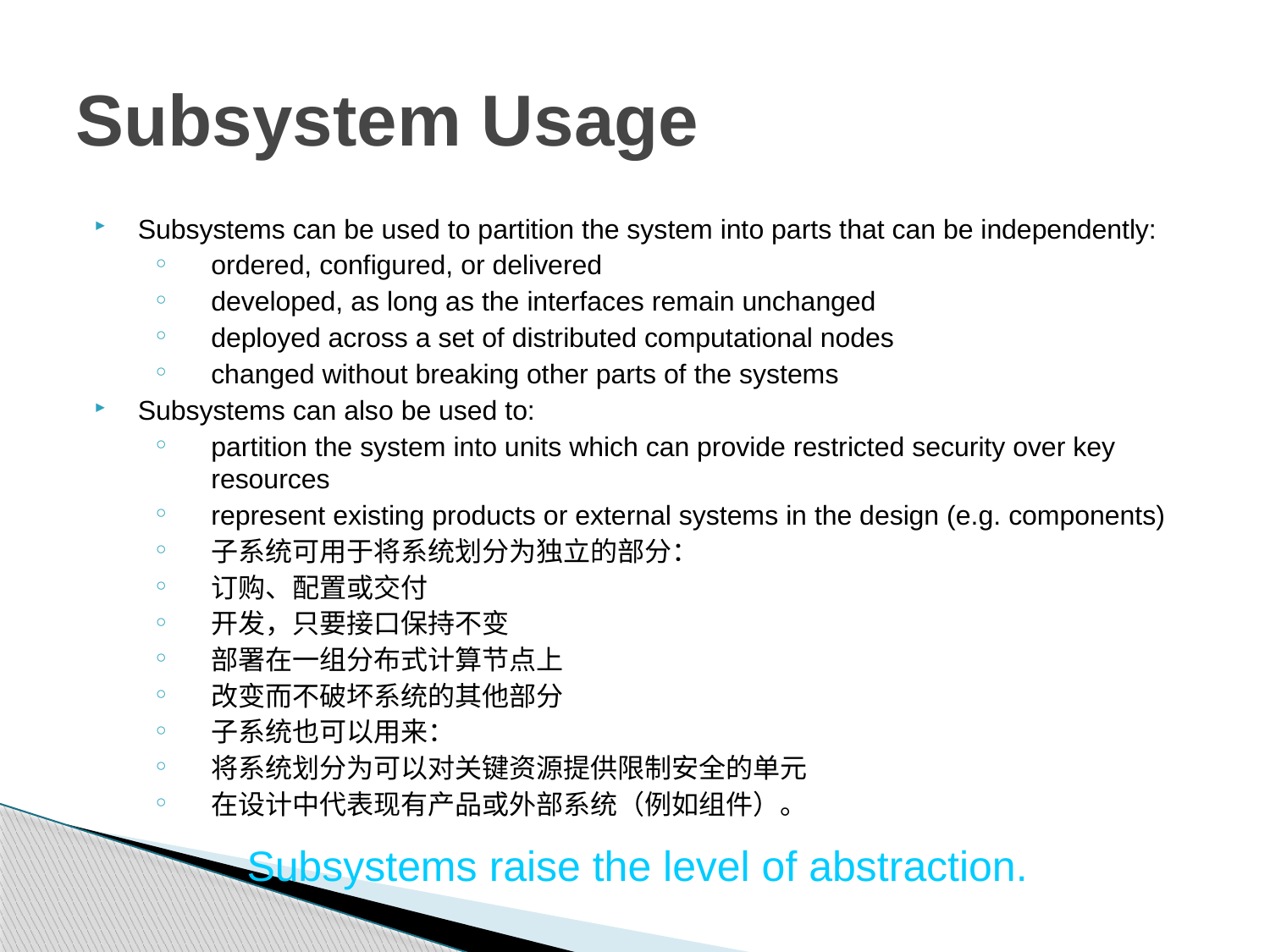

# Subsystem Usage
Subsystems can be used to partition the system into parts that can be independently:
ordered, configured, or delivered
developed, as long as the interfaces remain unchanged
deployed across a set of distributed computational nodes
changed without breaking other parts of the systems
Subsystems can also be used to:
partition the system into units which can provide restricted security over key resources
represent existing products or external systems in the design (e.g. components)
子系统可用于将系统划分为独立的部分：
订购、配置或交付
开发，只要接口保持不变
部署在一组分布式计算节点上
改变而不破坏系统的其他部分
子系统也可以用来：
将系统划分为可以对关键资源提供限制安全的单元
在设计中代表现有产品或外部系统（例如组件）。
Subsystems raise the level of abstraction.